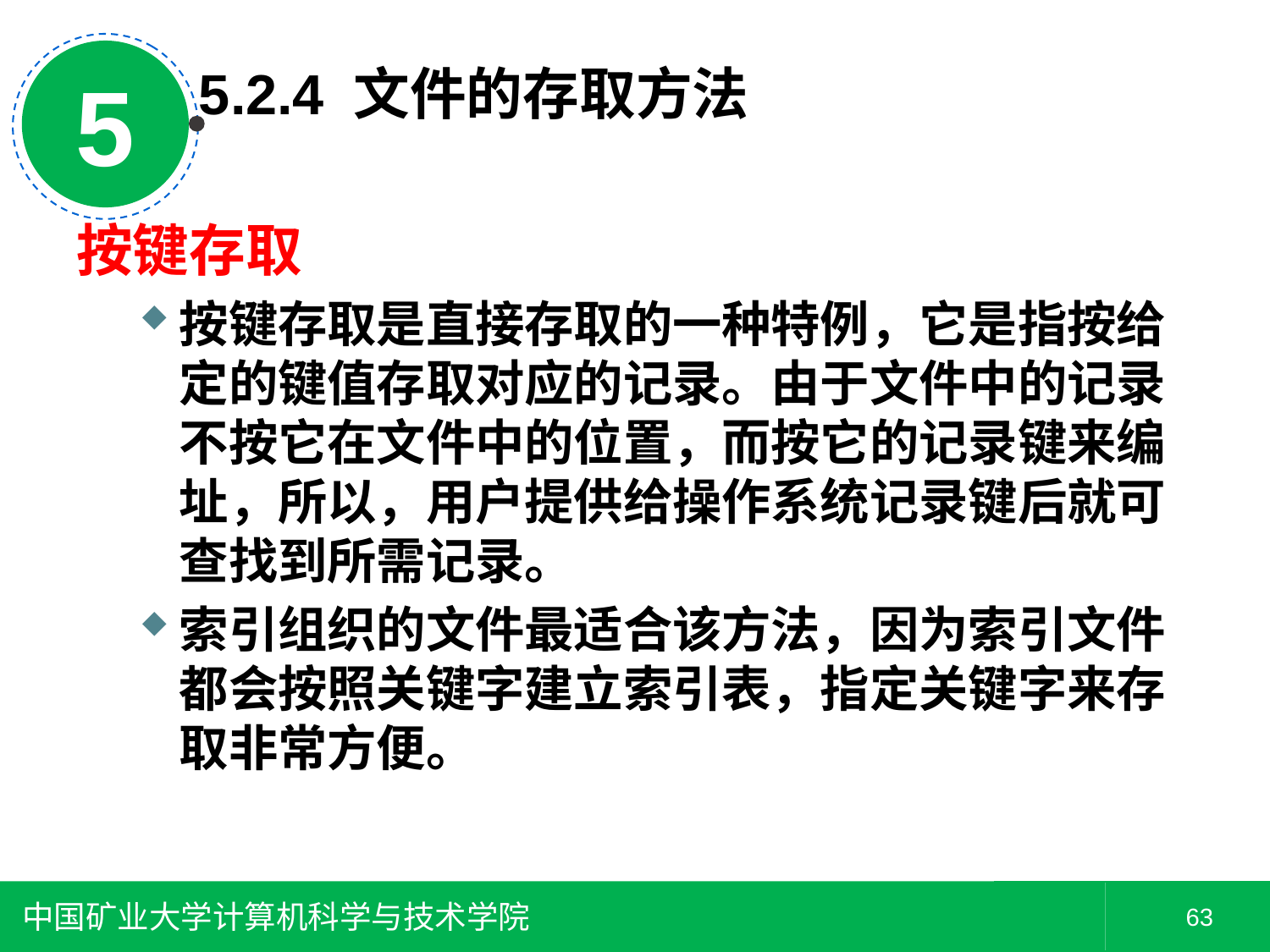

5
5.2.4 文件的存取方法

按键存取
按键存取是直接存取的一种特例，它是指按给定的键值存取对应的记录。由于文件中的记录不按它在文件中的位置，而按它的记录键来编址，所以，用户提供给操作系统记录键后就可查找到所需记录。
索引组织的文件最适合该方法，因为索引文件都会按照关键字建立索引表，指定关键字来存取非常方便。